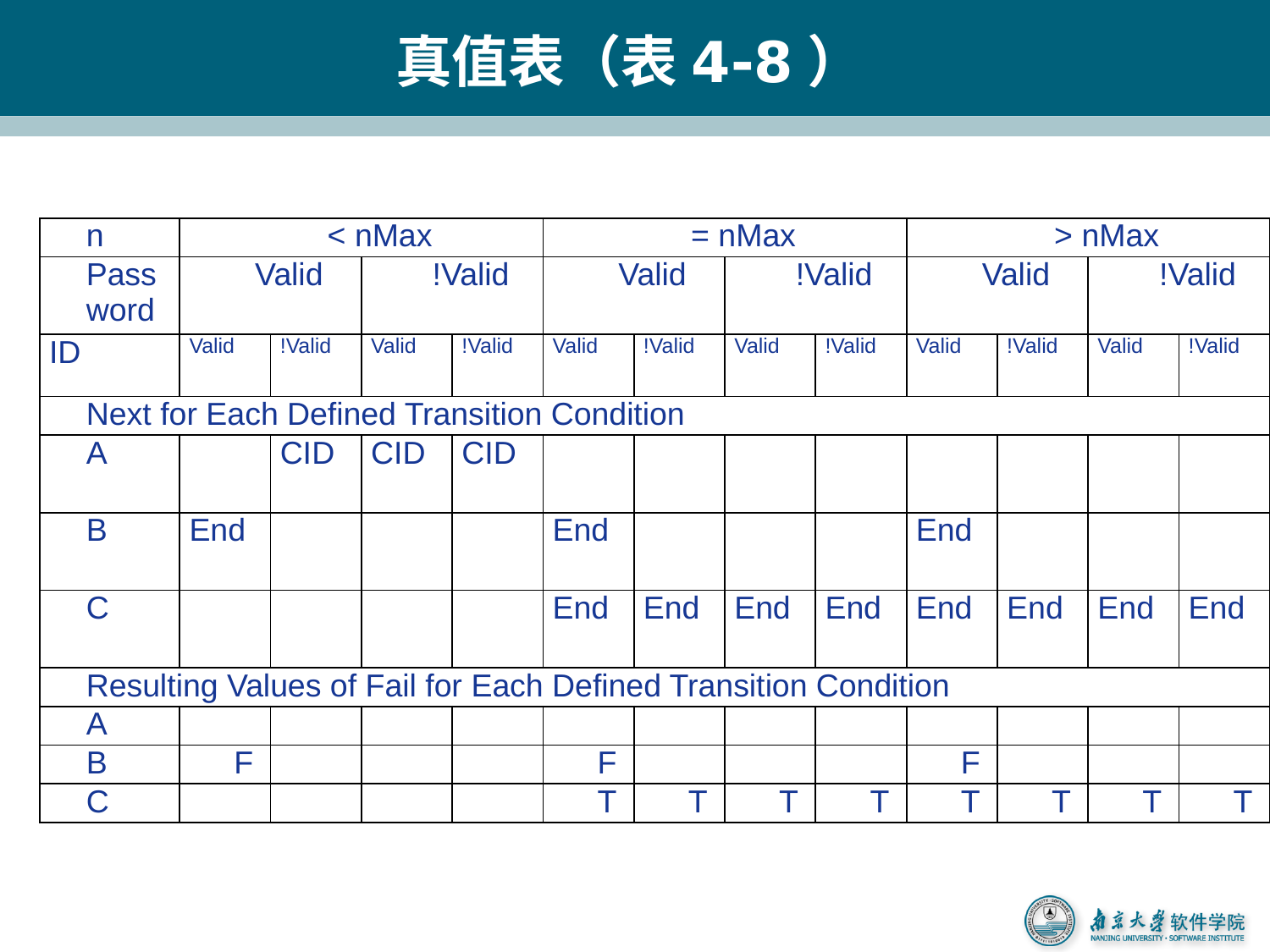

# 真值表（表4-8）
| n | < nMax |  |  |  | = nMax |  |  |  | > nMax |  |  |  |
| --- | --- | --- | --- | --- | --- | --- | --- | --- | --- | --- | --- | --- |
| Pass word | Valid |  | !Valid |  | Valid |  | !Valid |  | Valid |  | !Valid |  |
| ID | Valid | !Valid | Valid | !Valid | Valid | !Valid | Valid | !Valid | Valid | !Valid | Valid | !Valid |
| Next for Each Defined Transition Condition |  |  |  |  |  |  |  |  |  |  |  |  |
| A |  | CID | CID | CID |  |  |  |  |  |  |  |  |
| B | End |  |  |  | End |  |  |  | End |  |  |  |
| C |  |  |  |  | End | End | End | End | End | End | End | End |
| Resulting Values of Fail for Each Defined Transition Condition |  |  |  |  |  |  |  |  |  |  |  |  |
| A |  |  |  |  |  |  |  |  |  |  |  |  |
| B | F |  |  |  | F |  |  |  | F |  |  |  |
| C |  |  |  |  | T | T | T | T | T | T | T | T |